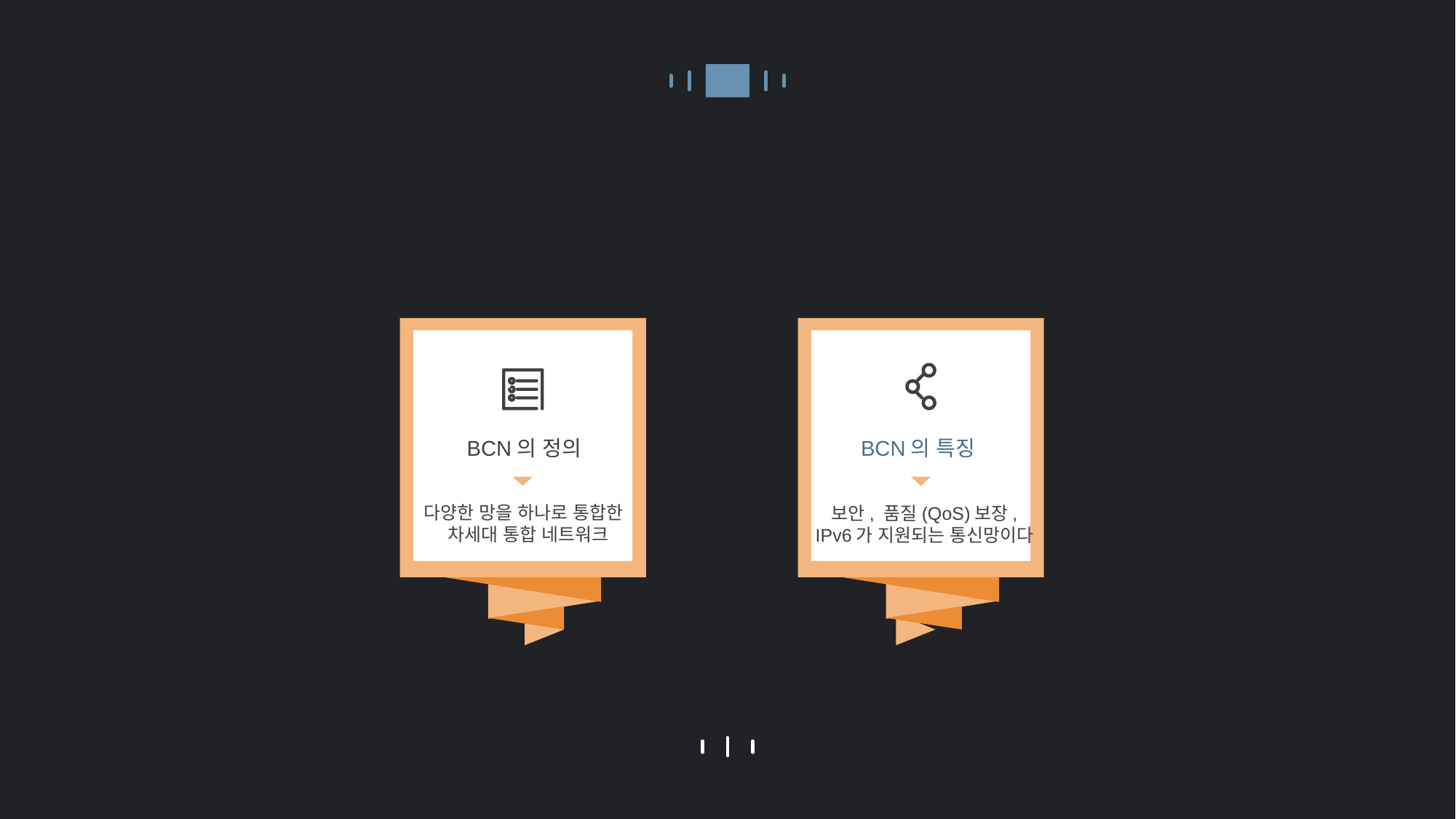

01

B C N
(Broadband Convergence Network)

BCN의 정의
BCN의 특징

다양한 망을 하나로 통합한
 차세대 통합 네트워크

보안, 품질(QoS)보장,
IPv6가 지원되는 통신망이다

3조